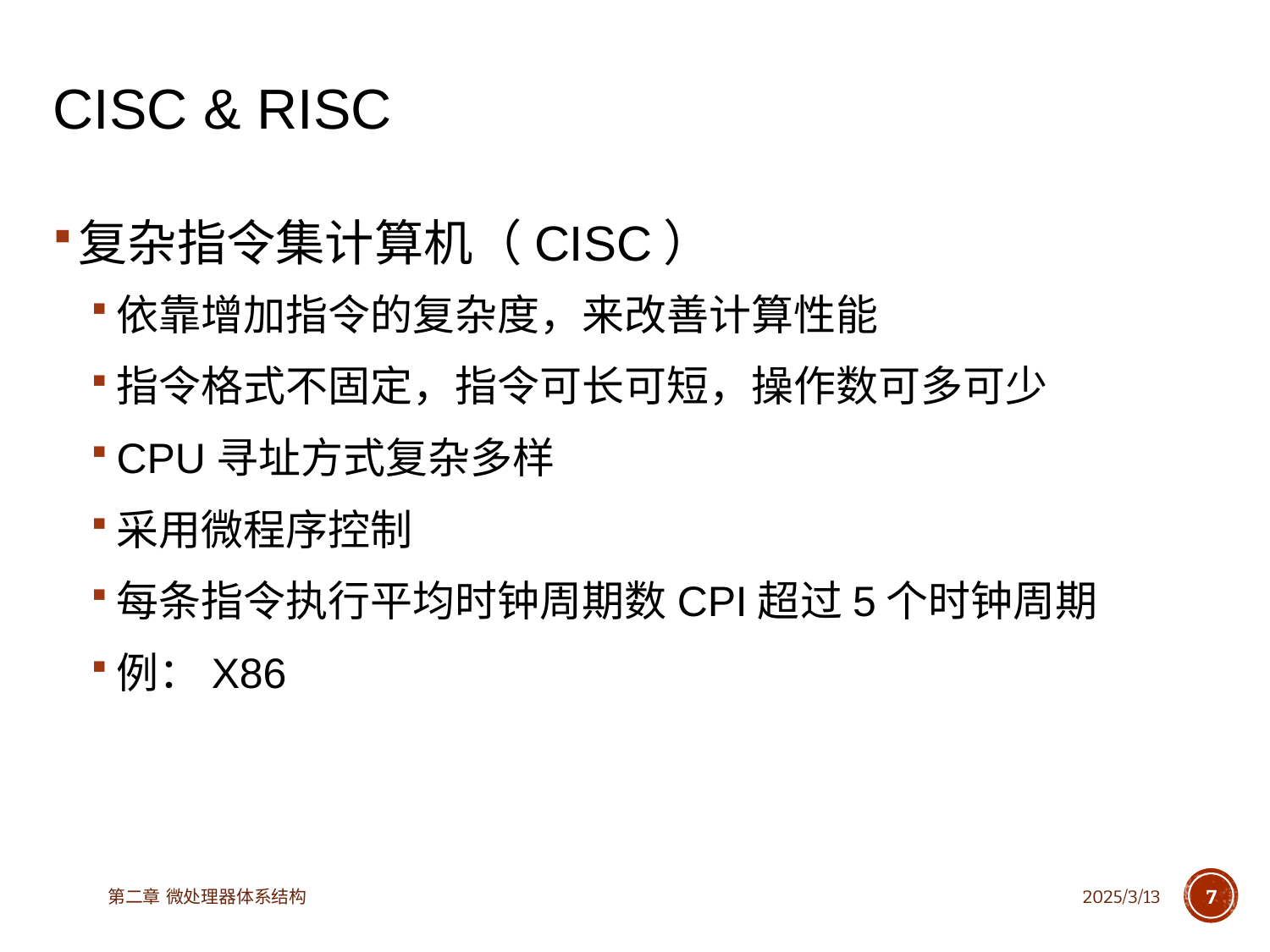

# CISC & RISC
复杂指令集计算机（CISC）
依靠增加指令的复杂度，来改善计算性能
指令格式不固定，指令可长可短，操作数可多可少
CPU寻址方式复杂多样
采用微程序控制
每条指令执行平均时钟周期数CPI超过5个时钟周期
例：X86
第二章 微处理器体系结构
2025/3/13
7